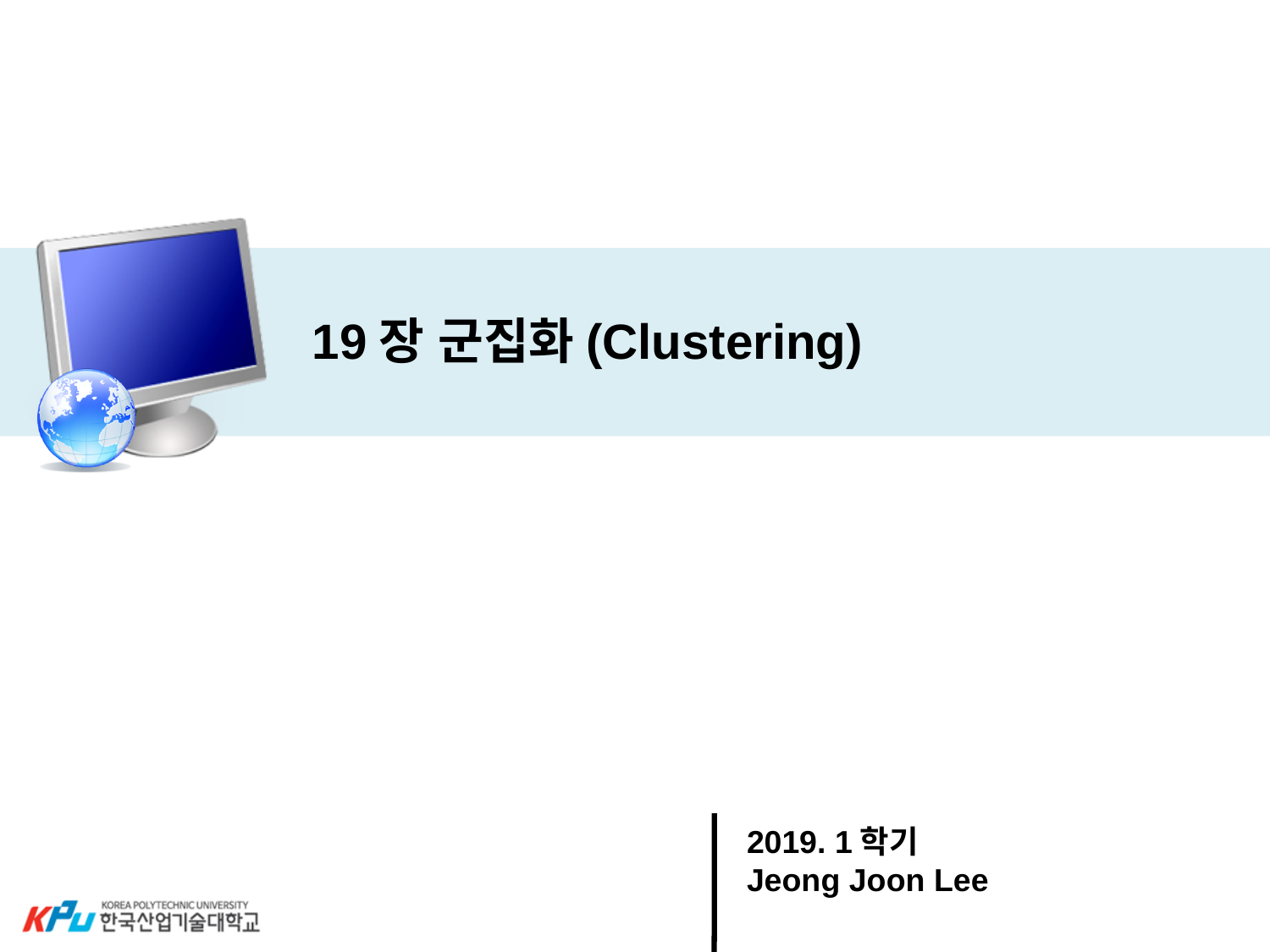

# 19장 군집화(Clustering)
2019. 1학기
Jeong Joon Lee